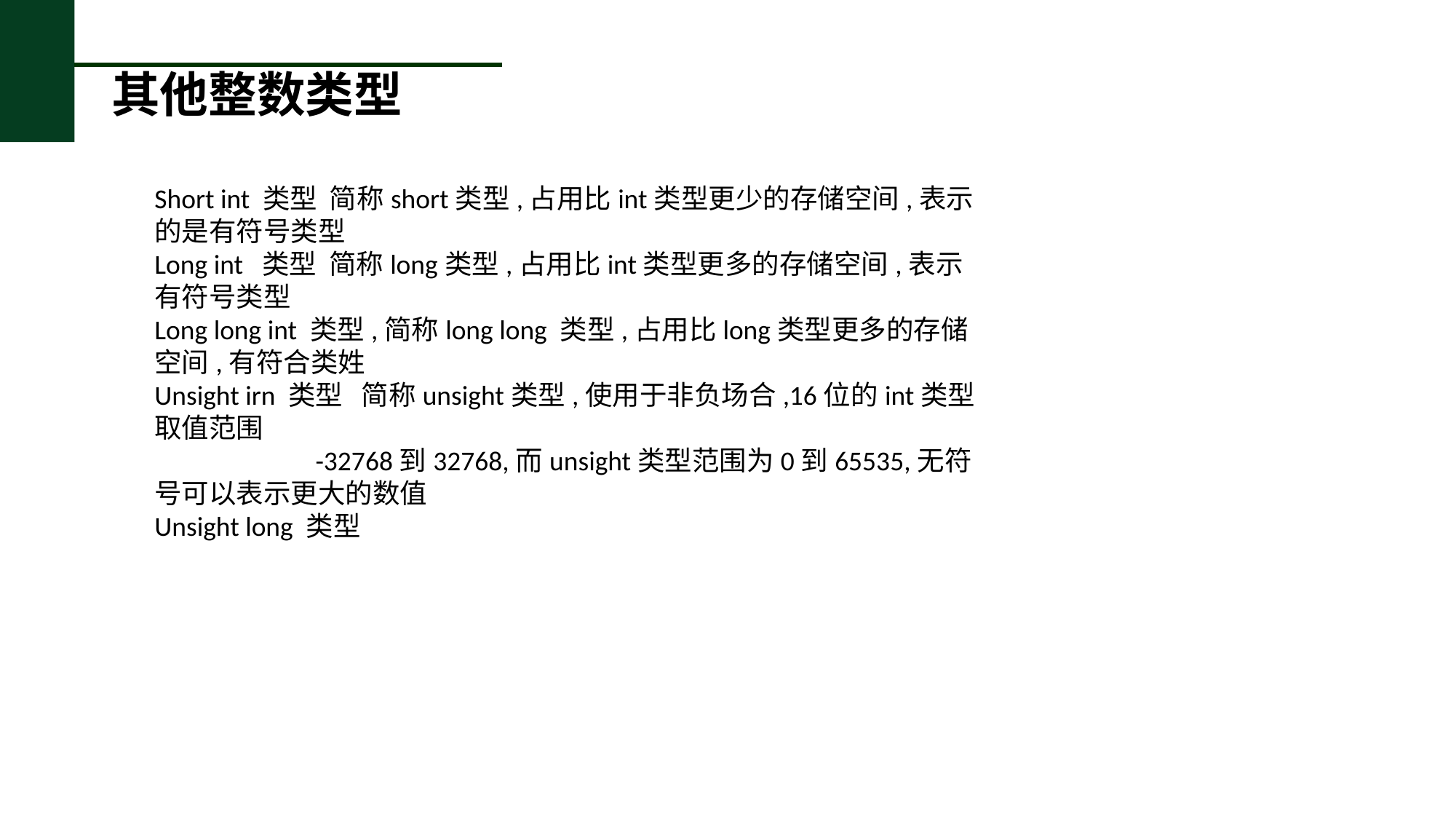

# 其他整数类型
Short int 类型  简称short类型,占用比int类型更少的存储空间,表示的是有符号类型
Long int  类型  简称long类型,占用比int类型更多的存储空间,表示有符号类型
Long long int 类型,简称long long 类型,占用比long类型更多的存储空间,有符合类姓
Unsight irn 类型   简称unsight类型,使用于非负场合,16位的int类型取值范围
                          -32768到32768,而unsight类型范围为0到65535,无符号可以表示更大的数值
Unsight long 类型